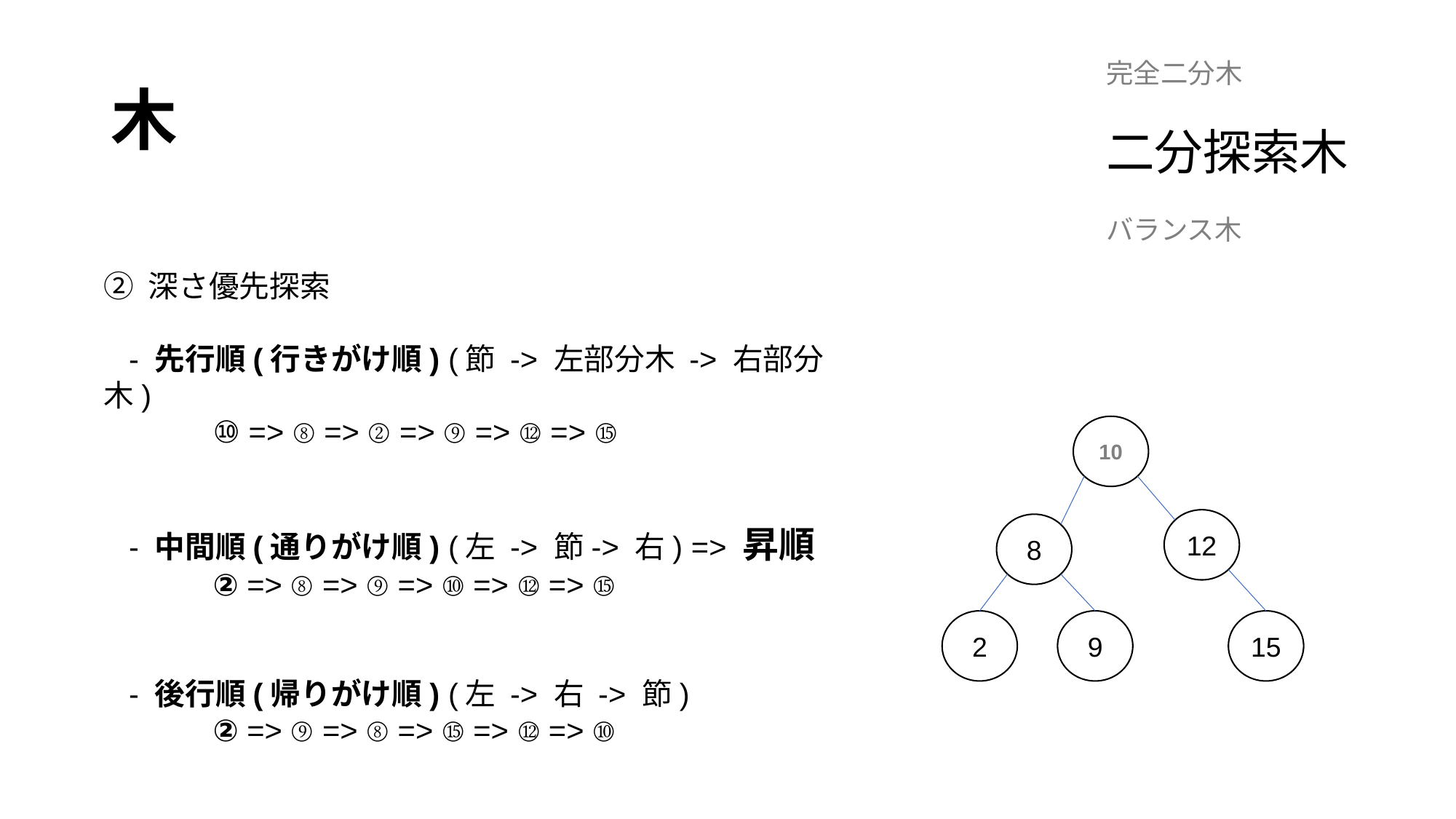

# 木
完全二分木

二分探索木

バランス木
② 深さ優先探索

   - 先行順(行きがけ順) (節 -> 左部分木 -> 右部分木)
	⑩ => ⑧ => ② => ⑨ => ⑫ => ⑮

   - 中間順(通りがけ順) (左 -> 節-> 右) => 昇順
	② => ⑧ => ⑨ => ⑩ => ⑫ => ⑮

   - 後行順(帰りがけ順) (左 -> 右 -> 節)
	② => ⑨ => ⑧ => ⑮ => ⑫ => ⑩

10
12
8
2
9
15